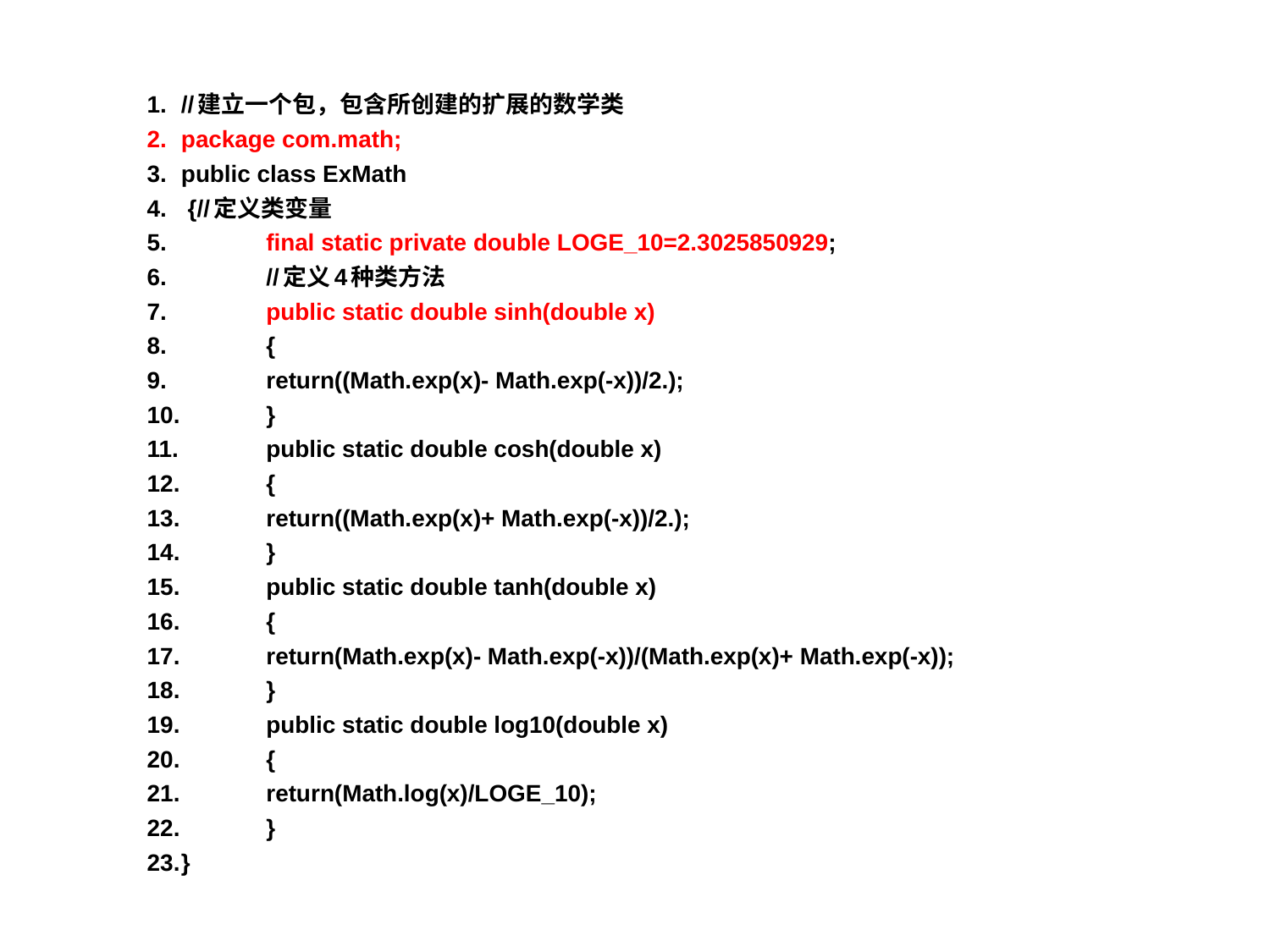

//建立一个包，包含所创建的扩展的数学类
package com.math;
public class ExMath
 {//定义类变量
	final static private double LOGE_10=2.3025850929;
	//定义4种类方法
	public static double sinh(double x)
	{
		return((Math.exp(x)- Math.exp(-x))/2.);
	}
	public static double cosh(double x)
	{
		return((Math.exp(x)+ Math.exp(-x))/2.);
	}
	public static double tanh(double x)
	{
	return(Math.exp(x)- Math.exp(-x))/(Math.exp(x)+ Math.exp(-x));
	}
	public static double log10(double x)
	{
		return(Math.log(x)/LOGE_10);
	}
}